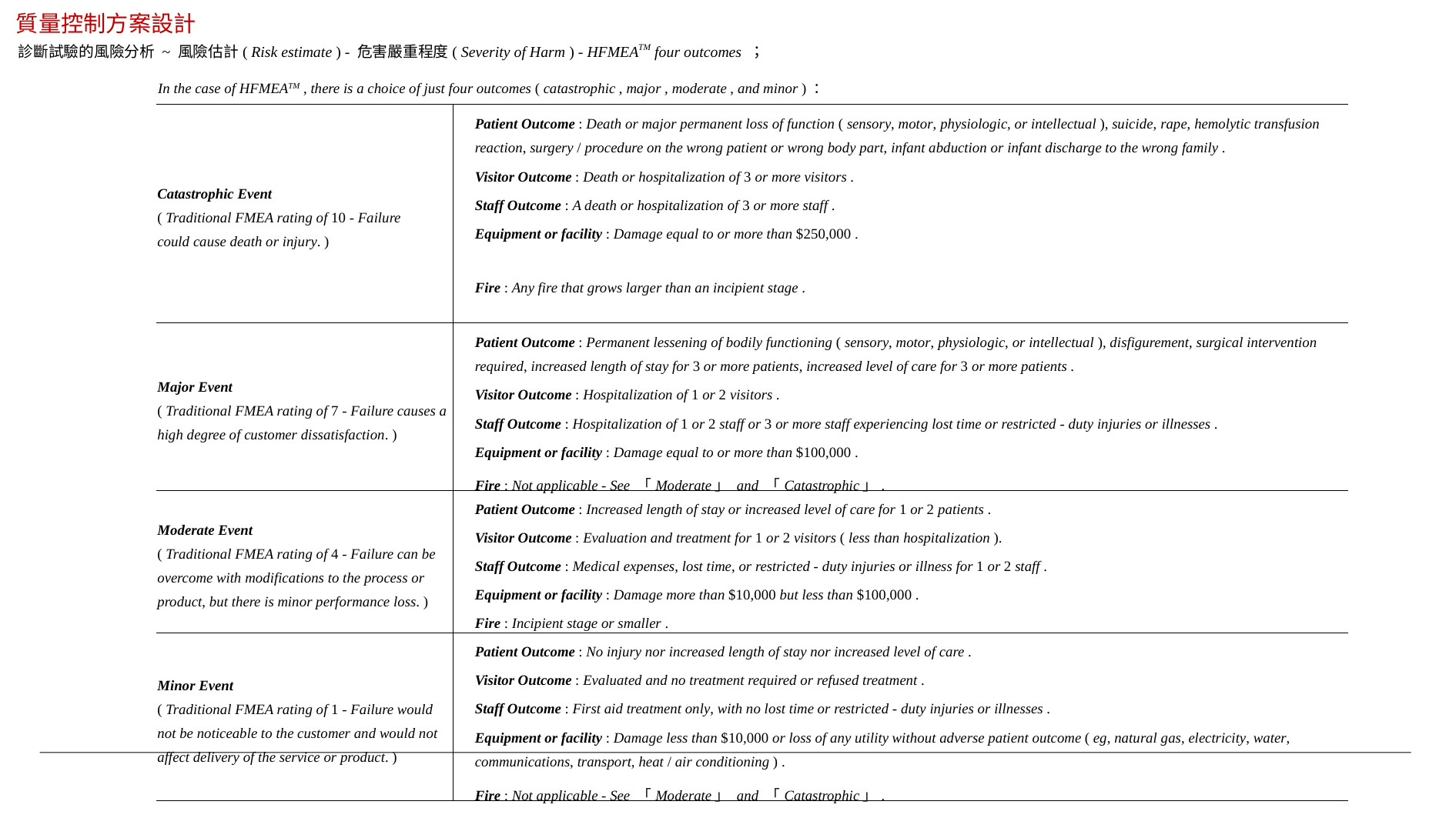

質量控制方案設計
診斷試驗的風險分析 ~ 風險估計( Risk estimate ) - 危害嚴重程度( Severity of Harm ) - HFMEATM four outcomes ；
In the case of HFMEATM , there is a choice of just four outcomes ( catastrophic , major , moderate , and minor ) ：
| Catastrophic Event ( Traditional FMEA rating of 10 - Failure could cause death or injury. ) |  | Patient Outcome : Death or major permanent loss of function ( sensory, motor, physiologic, or intellectual ), suicide, rape, hemolytic transfusion reaction, surgery / procedure on the wrong patient or wrong body part, infant abduction or infant discharge to the wrong family . |
| --- | --- | --- |
|  |  | Visitor Outcome : Death or hospitalization of 3 or more visitors . |
|  |  | Staff Outcome : A death or hospitalization of 3 or more staff . |
|  |  | Equipment or facility : Damage equal to or more than $250,000 . |
|  |  | Fire : Any fire that grows larger than an incipient stage . |
| Major Event ( Traditional FMEA rating of 7 - Failure causes a high degree of customer dissatisfaction. ) |  | Patient Outcome : Permanent lessening of bodily functioning ( sensory, motor, physiologic, or intellectual ), disfigurement, surgical intervention required, increased length of stay for 3 or more patients, increased level of care for 3 or more patients . |
|  |  | Visitor Outcome : Hospitalization of 1 or 2 visitors . |
|  |  | Staff Outcome : Hospitalization of 1 or 2 staff or 3 or more staff experiencing lost time or restricted - duty injuries or illnesses . |
|  |  | Equipment or facility : Damage equal to or more than $100,000 . |
|  |  | Fire : Not applicable - See 「Moderate」 and 「Catastrophic」. |
| Moderate Event ( Traditional FMEA rating of 4 - Failure can be overcome with modifications to the process or product, but there is minor performance loss. ) |  | Patient Outcome : Increased length of stay or increased level of care for 1 or 2 patients . |
|  |  | Visitor Outcome : Evaluation and treatment for 1 or 2 visitors ( less than hospitalization ). |
|  |  | Staff Outcome : Medical expenses, lost time, or restricted - duty injuries or illness for 1 or 2 staff . |
|  |  | Equipment or facility : Damage more than $10,000 but less than $100,000 . |
|  |  | Fire : Incipient stage or smaller . |
| Minor Event ( Traditional FMEA rating of 1 - Failure would not be noticeable to the customer and would not affect delivery of the service or product. ) |  | Patient Outcome : No injury nor increased length of stay nor increased level of care . |
|  |  | Visitor Outcome : Evaluated and no treatment required or refused treatment . |
|  |  | Staff Outcome : First aid treatment only, with no lost time or restricted - duty injuries or illnesses . |
|  |  | Equipment or facility : Damage less than $10,000 or loss of any utility without adverse patient outcome ( eg, natural gas, electricity, water, communications, transport, heat / air conditioning ) . |
|  |  | Fire : Not applicable - See 「Moderate」 and 「Catastrophic」. |